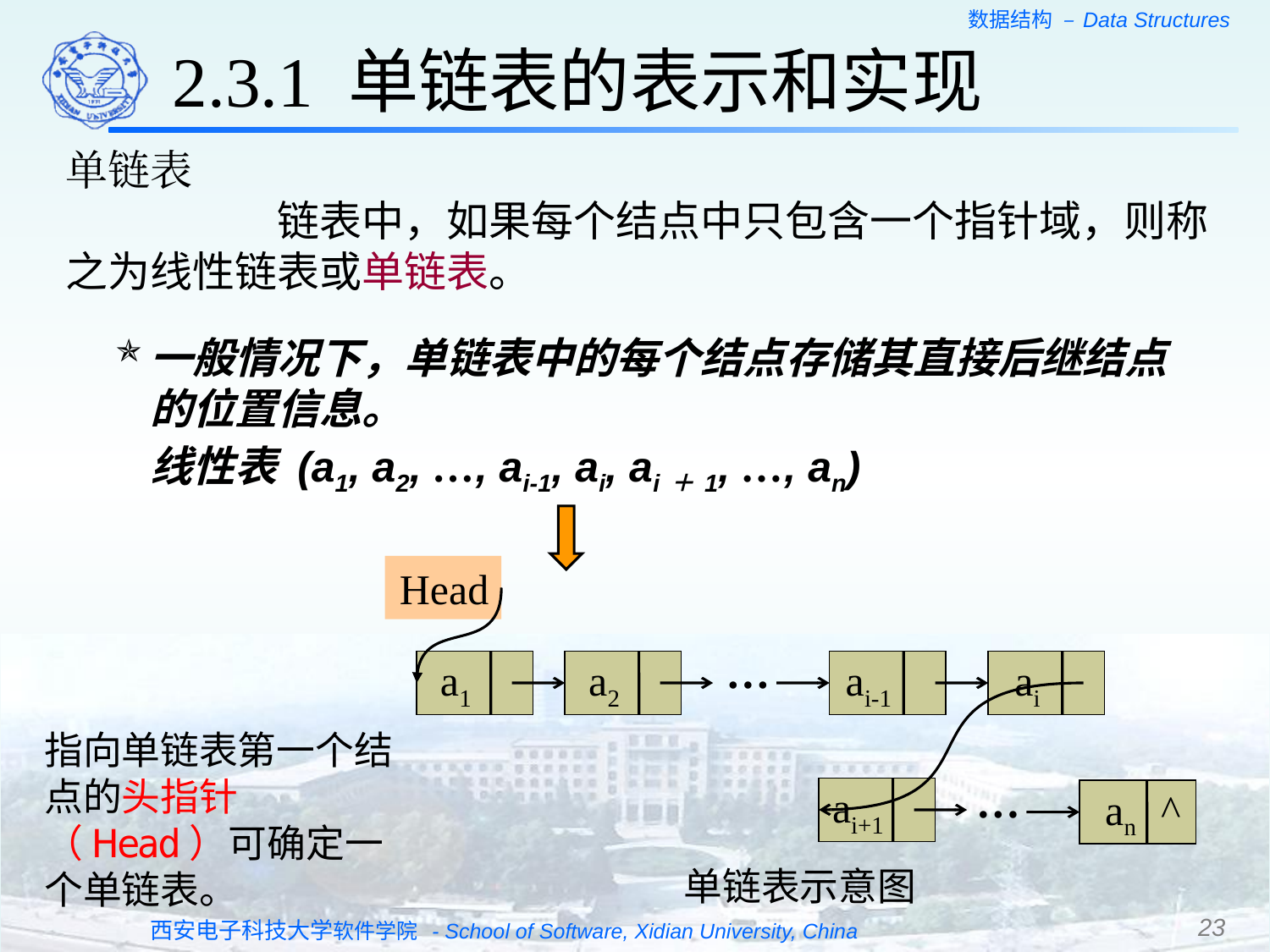

2.3.1 单链表的表示和实现
单链表
	　　链表中，如果每个结点中只包含一个指针域，则称之为线性链表或单链表。

一般情况下，单链表中的每个结点存储其直接后继结点的位置信息。
	线性表 (a1, a2, …, ai-1, ai, ai＋1, …, an)

Head
…
a1

a2

ai-1

ai

…
ai+1

 an    ^

单链表示意图
指向单链表第一个结点的头指针（Head）可确定一个单链表。
23